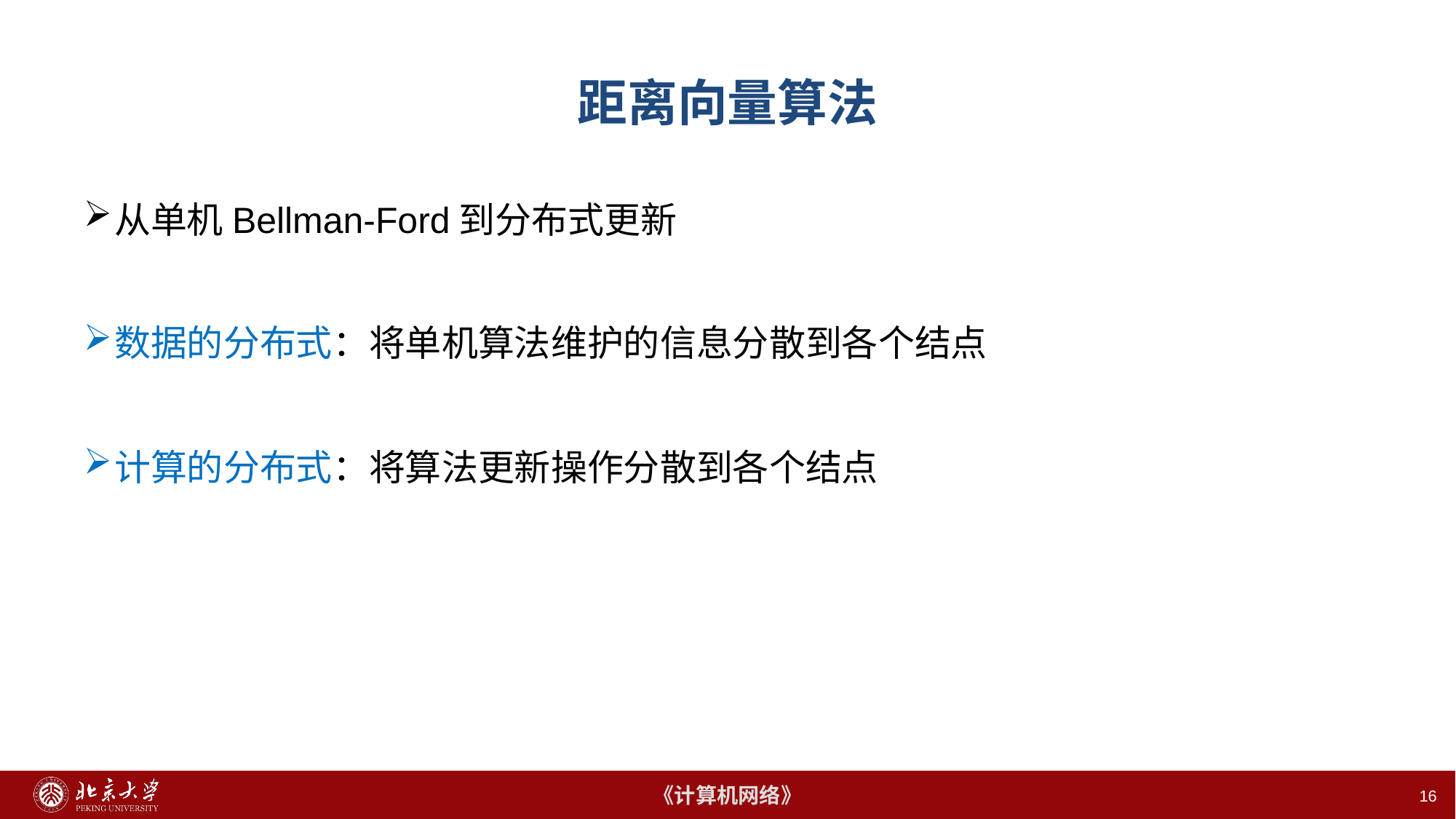

# 距离向量算法
从单机Bellman-Ford到分布式更新

数据的分布式：将单机算法维护的信息分散到各个结点

计算的分布式：将算法更新操作分散到各个结点
16